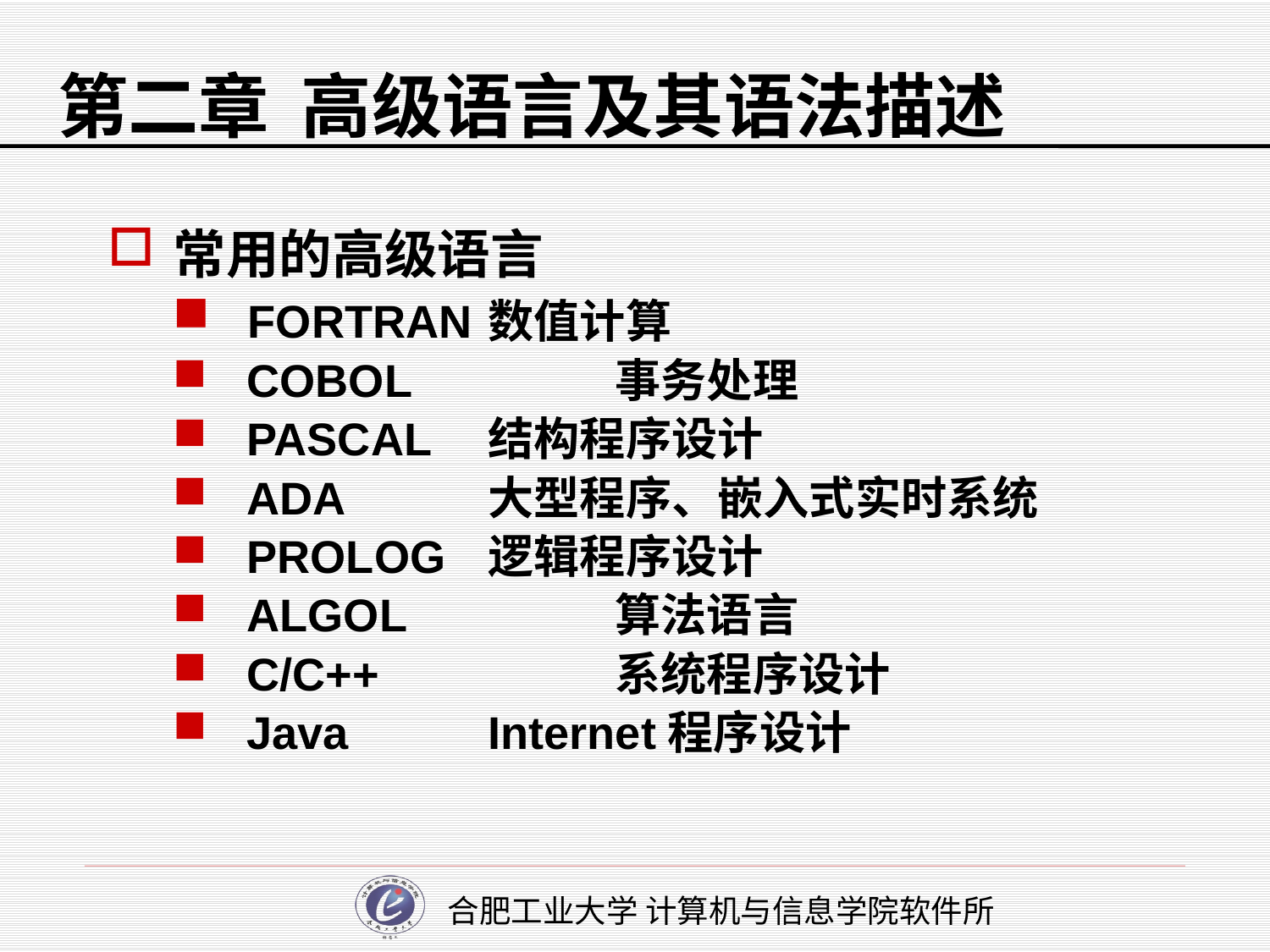

# 第二章  高级语言及其语法描述

常用的高级语言
 FORTRAN	数值计算
 COBOL		事务处理
 PASCAL	结构程序设计
 ADA		大型程序、嵌入式实时系统
 PROLOG	逻辑程序设计
 ALGOL		算法语言
 C/C++		系统程序设计
 Java		Internet程序设计
2